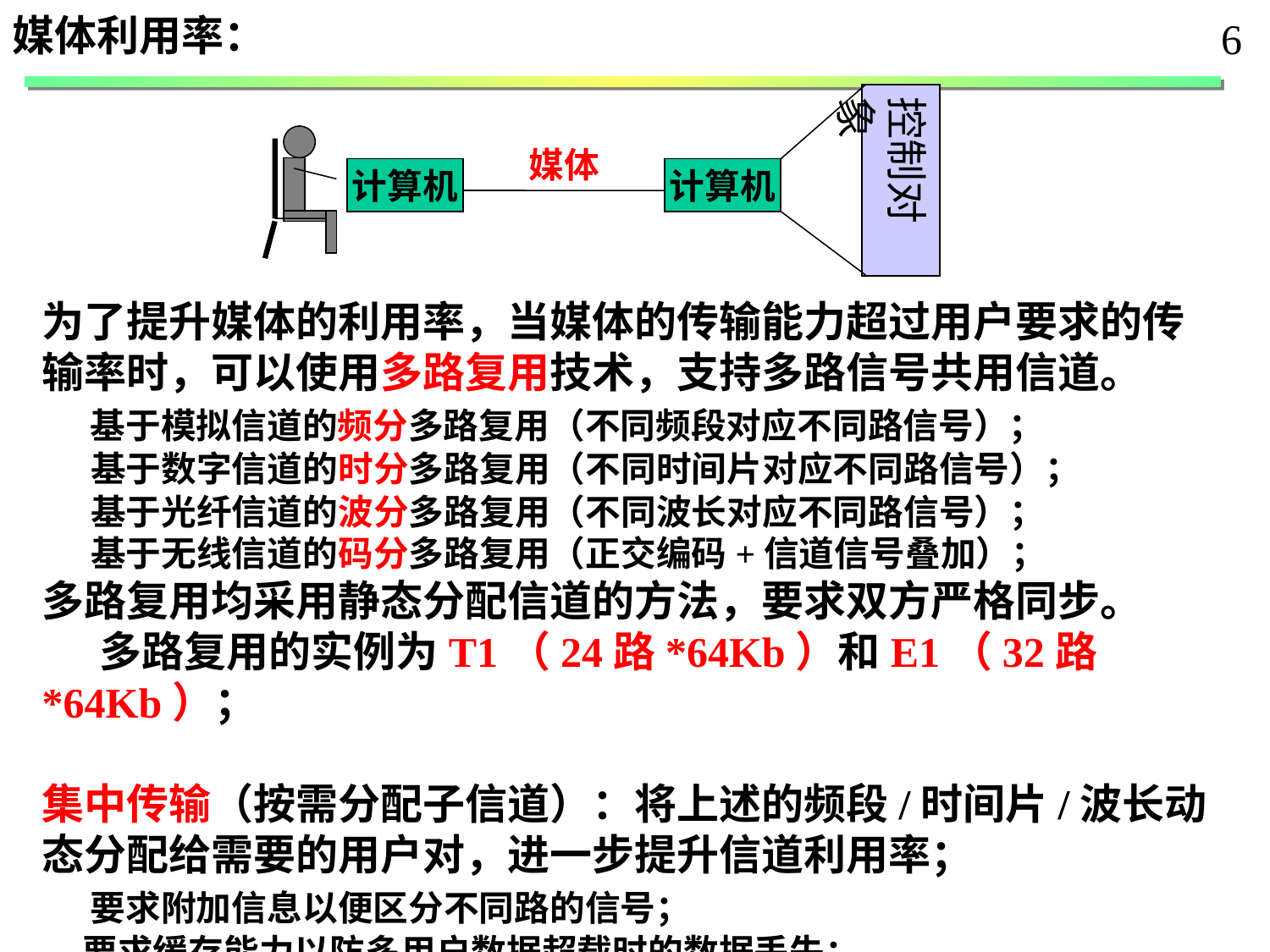

媒体利用率：
6

控制对象

媒体
计算机
计算机

为了提升媒体的利用率，当媒体的传输能力超过用户要求的传输率时，可以使用多路复用技术，支持多路信号共用信道。
    基于模拟信道的频分多路复用（不同频段对应不同路信号）；
     基于数字信道的时分多路复用（不同时间片对应不同路信号）；
     基于光纤信道的波分多路复用（不同波长对应不同路信号）；
     基于无线信道的码分多路复用（正交编码+信道信号叠加）；
多路复用均采用静态分配信道的方法，要求双方严格同步。
     多路复用的实例为T1（24路*64Kb）和E1（32路*64Kb）；

集中传输（按需分配子信道）：将上述的频段/时间片/波长动态分配给需要的用户对，进一步提升信道利用率；
    要求附加信息以便区分不同路的信号；
    要求缓存能力以防多用户数据超载时的数据丢失；